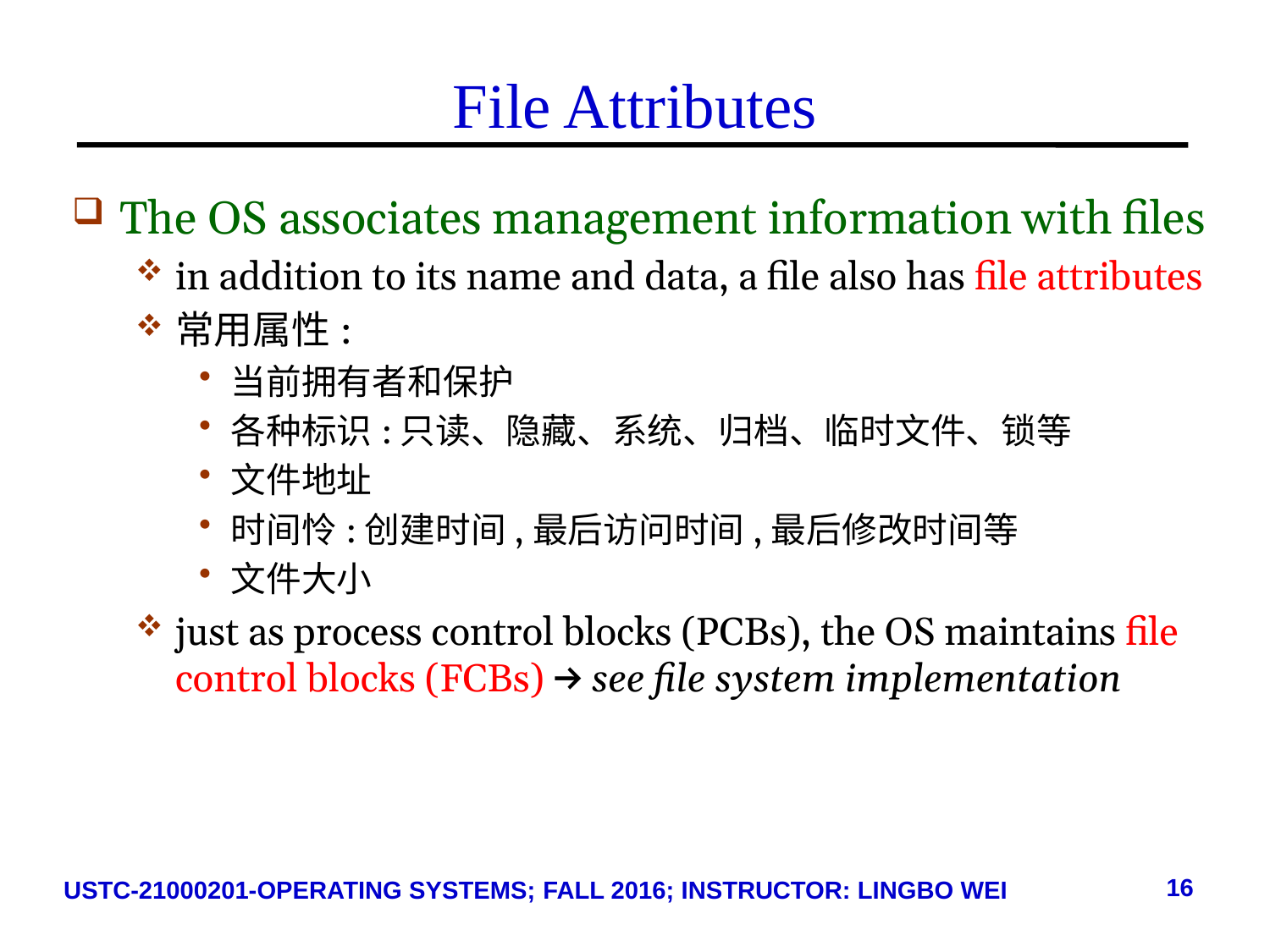

# File Attributes
The OS associates management information with files
in addition to its name and data, a file also has file attributes
常用属性:
当前拥有者和保护
各种标识:只读、隐藏、系统、归档、临时文件、锁等
文件地址
时间怜:创建时间,最后访问时间,最后修改时间等
文件大小
just as process control blocks (PCBs), the OS maintains file control blocks (FCBs) → see file system implementation
16
USTC-21000201-OPERATING SYSTEMS; FALL 2016; INSTRUCTOR: LINGBO WEI